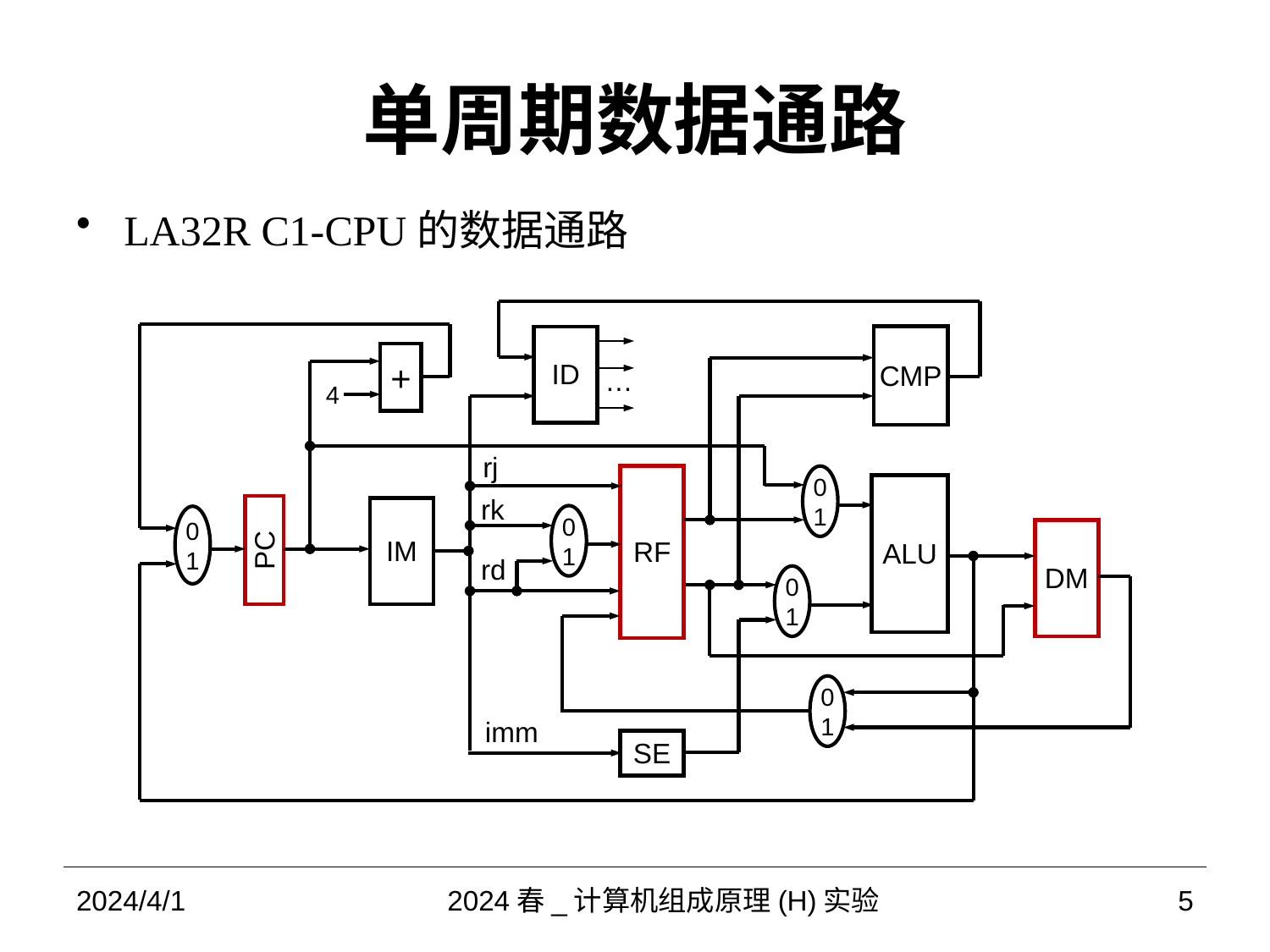

# 单周期数据通路
LA32R C1-CPU的数据通路
CMP
ID
+
…
4
rj
0
1
RF
ALU
rk
PC
IM
0
1
0
1
DM
rd
0
1
0
1
imm
SE
2024/4/1
2024春_计算机组成原理(H)实验
5